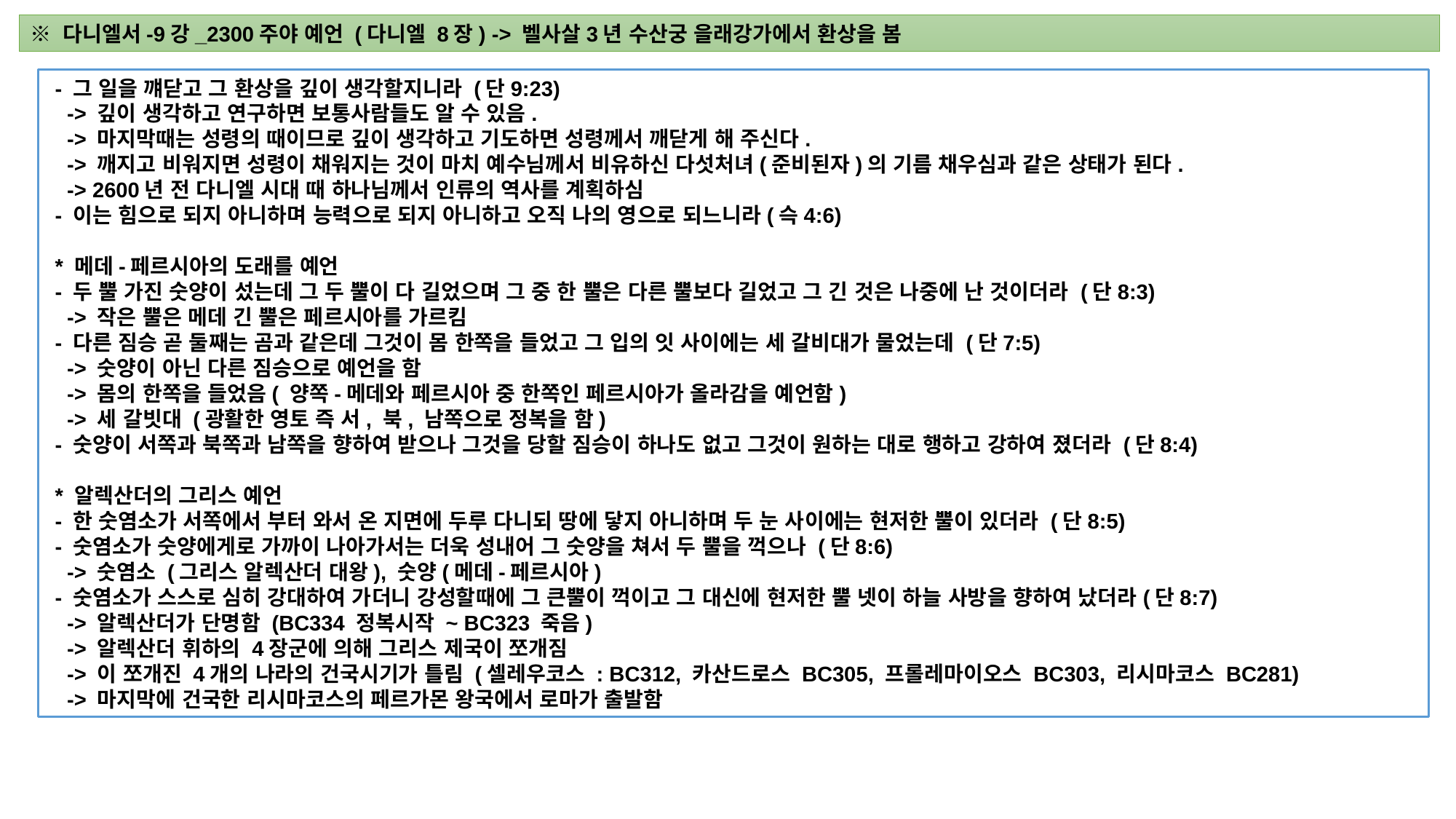

※ 다니엘서-9강_2300주야 예언 (다니엘 8장) -> 벨사살3년 수산궁 을래강가에서 환상을 봄
 - 그 일을 꺠닫고 그 환상을 깊이 생각할지니라 (단9:23)
   -> 깊이 생각하고 연구하면 보통사람들도 알 수 있음.
   -> 마지막때는 성령의 때이므로 깊이 생각하고 기도하면 성령께서 깨닫게 해 주신다.
   -> 깨지고 비워지면 성령이 채워지는 것이 마치 예수님께서 비유하신 다섯처녀(준비된자)의 기름 채우심과 같은 상태가 된다.
   -> 2600년 전 다니엘 시대 때 하나님께서 인류의 역사를 계획하심
 - 이는 힘으로 되지 아니하며 능력으로 되지 아니하고 오직 나의 영으로 되느니라(슥4:6)

 * 메데-페르시아의 도래를 예언
 - 두 뿔 가진 숫양이 섰는데 그 두 뿔이 다 길었으며 그 중 한 뿔은 다른 뿔보다 길었고 그 긴 것은 나중에 난 것이더라 (단8:3)
   -> 작은 뿔은 메데 긴 뿔은 페르시아를 가르킴
 - 다른 짐승 곧 둘째는 곰과 같은데 그것이 몸 한쪽을 들었고 그 입의 잇 사이에는 세 갈비대가 물었는데 (단7:5)
   -> 숫양이 아닌 다른 짐승으로 예언을 함
   -> 몸의 한쪽을 들었음( 양쪽-메데와 페르시아 중 한쪽인 페르시아가 올라감을 예언함)
   -> 세 갈빗대 (광활한 영토 즉 서, 북, 남쪽으로 정복을 함)
 - 숫양이 서쪽과 북쪽과 남쪽을 향하여 받으나 그것을 당할 짐승이 하나도 없고 그것이 원하는 대로 행하고 강하여 졌더라 (단8:4)

 * 알렉산더의 그리스 예언
 - 한 숫염소가 서쪽에서 부터 와서 온 지면에 두루 다니되 땅에 닿지 아니하며 두 눈 사이에는 현저한 뿔이 있더라 (단8:5)
 - 숫염소가 숫양에게로 가까이 나아가서는 더욱 성내어 그 숫양을 쳐서 두 뿔을 꺽으나 (단8:6)
   -> 숫염소 (그리스 알렉산더 대왕), 숫양(메데-페르시아)
 - 숫염소가 스스로 심히 강대하여 가더니 강성할때에 그 큰뿔이 꺽이고 그 대신에 현저한 뿔 넷이 하늘 사방을 향하여 났더라(단8:7)
   -> 알렉산더가 단명함 (BC334 정복시작 ~ BC323 죽음)
   -> 알렉산더 휘하의 4장군에 의해 그리스 제국이 쪼개짐
   -> 이 쪼개진 4개의 나라의 건국시기가 틀림 (셀레우코스 : BC312, 카산드로스 BC305, 프롤레마이오스 BC303, 리시마코스 BC281)
   -> 마지막에 건국한 리시마코스의 페르가몬 왕국에서 로마가 출발함